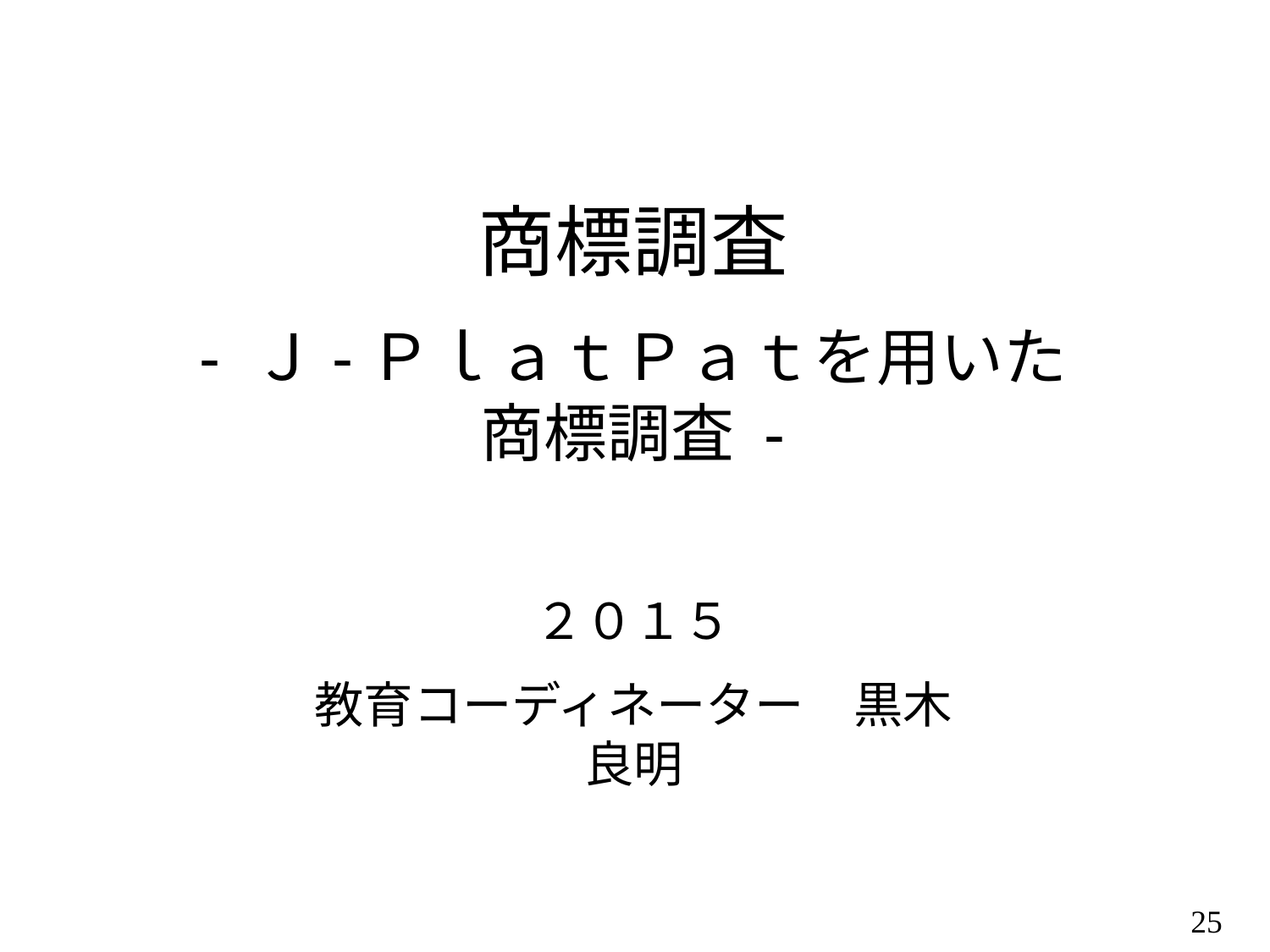

商標調査
- Ｊ-ＰｌａｔＰａｔを用いた商標調査 -
２０１５
教育コーディネーター　黒木良明
25